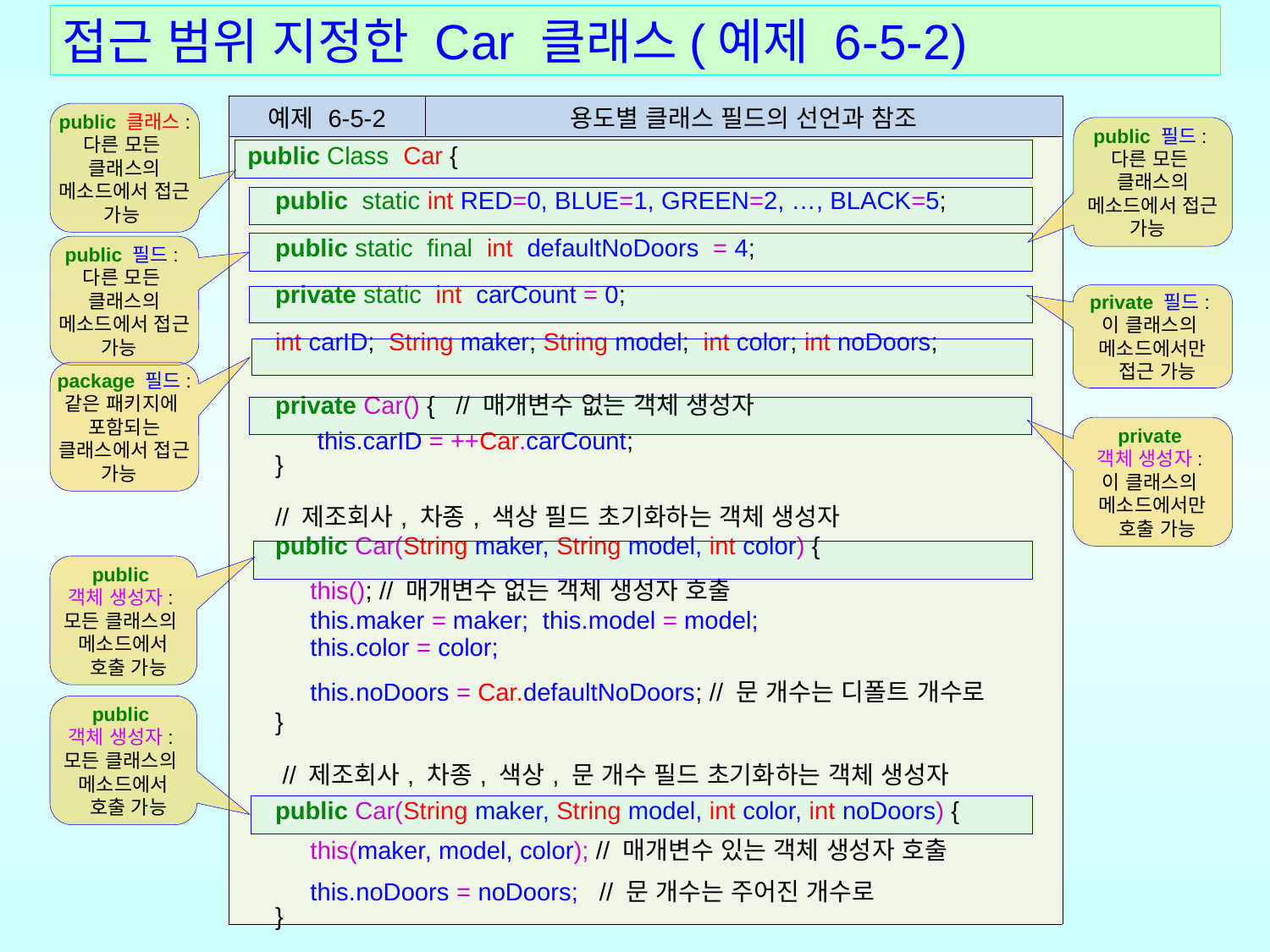

# 접근 범위 지정한 Car 클래스(예제 6-5-2)
| 예제 6-5-2 | 용도별 클래스 필드의 선언과 참조 |
| --- | --- |
| public Class Car {    public static int RED=0, BLUE=1, GREEN=2, …, BLACK=5;       public static final int defaultNoDoors  = 4;       private static int carCount = 0;     int carID;  String maker; String model;  int color; int noDoors;      private Car() { // 매개변수 없는 객체 생성자         this.carID = ++Car.carCount;          } // 제조회사, 차종, 색상 필드 초기화하는 객체 생성자 public Car(String maker, String model, int color) { this(); // 매개변수 없는 객체 생성자 호출 this.maker = maker; this.model = model; this.color = color; this.noDoors = Car.defaultNoDoors; // 문 개수는 디폴트 개수로 }          // 제조회사, 차종, 색상, 문 개수 필드 초기화하는 객체 생성자     public Car(String maker, String model, int color, int noDoors) {         this(maker, model, color); // 매개변수 있는 객체 생성자 호출 this.noDoors = noDoors; // 문 개수는 주어진 개수로     } |  |
public 클래스:
다른 모든
클래스의 메소드에서 접근 가능
public 필드:
다른 모든
클래스의 메소드에서 접근 가능

public 필드:
다른 모든
클래스의 메소드에서 접근 가능
private 필드:
이 클래스의
메소드에서만
 접근 가능

package 필드:
같은 패키지에
포함되는 클래스에서 접근 가능

private
객체 생성자:
이 클래스의
메소드에서만
 호출 가능

public
객체 생성자:
모든 클래스의
메소드에서
 호출 가능
public
객체 생성자:
모든 클래스의
메소드에서
 호출 가능